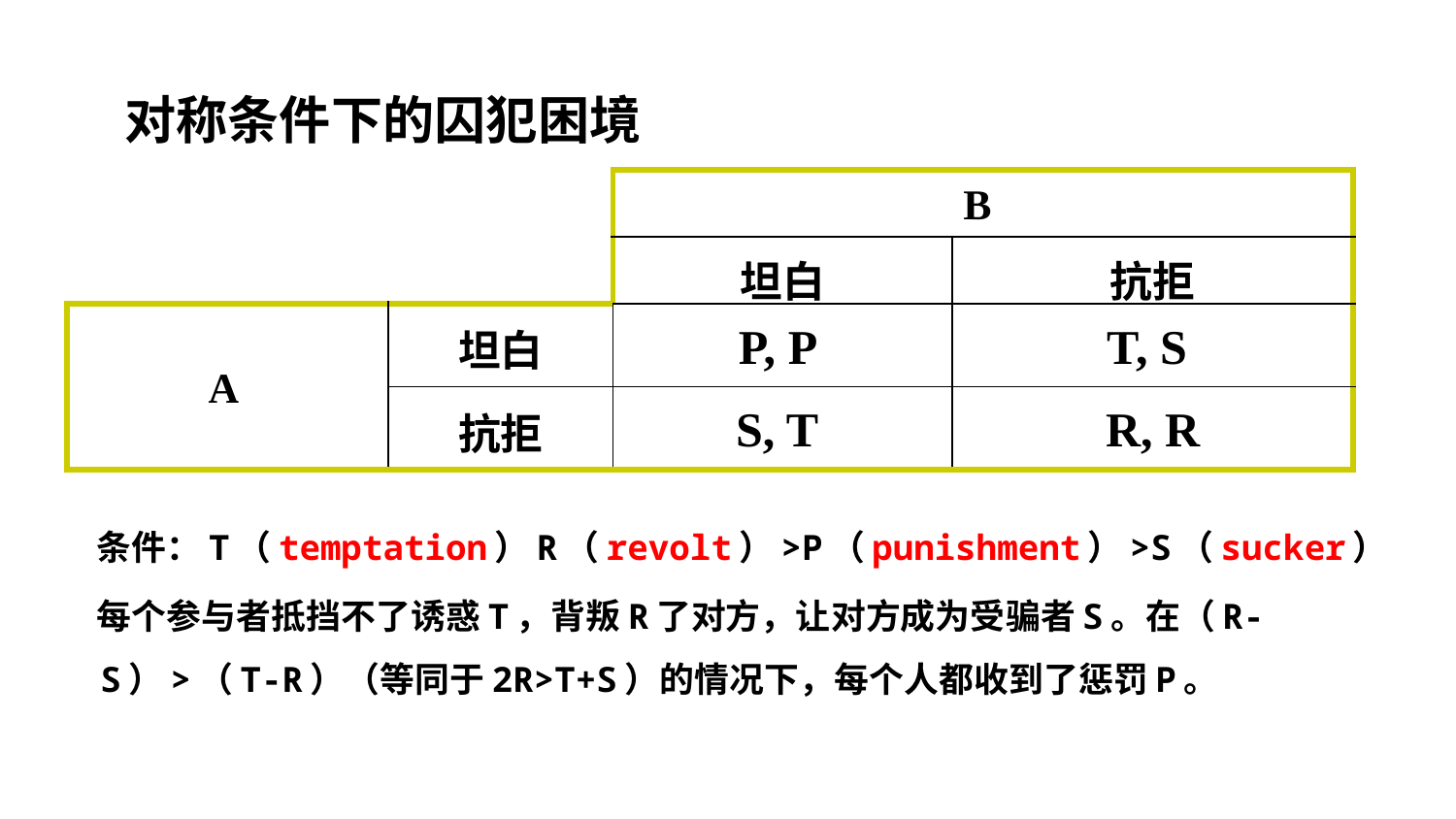

对称条件下的囚犯困境
|  |  | B |  |
| --- | --- | --- | --- |
|  |  | 坦白 | 抗拒 |
| A | 坦白 | P, P | T, S |
|  | 抗拒 | S, T | R, R |
条件：T（temptation）R（revolt）>P（punishment）>S（sucker）
每个参与者抵挡不了诱惑T，背叛R了对方，让对方成为受骗者S。在（R-S）>（T-R）（等同于2R>T+S）的情况下，每个人都收到了惩罚P。